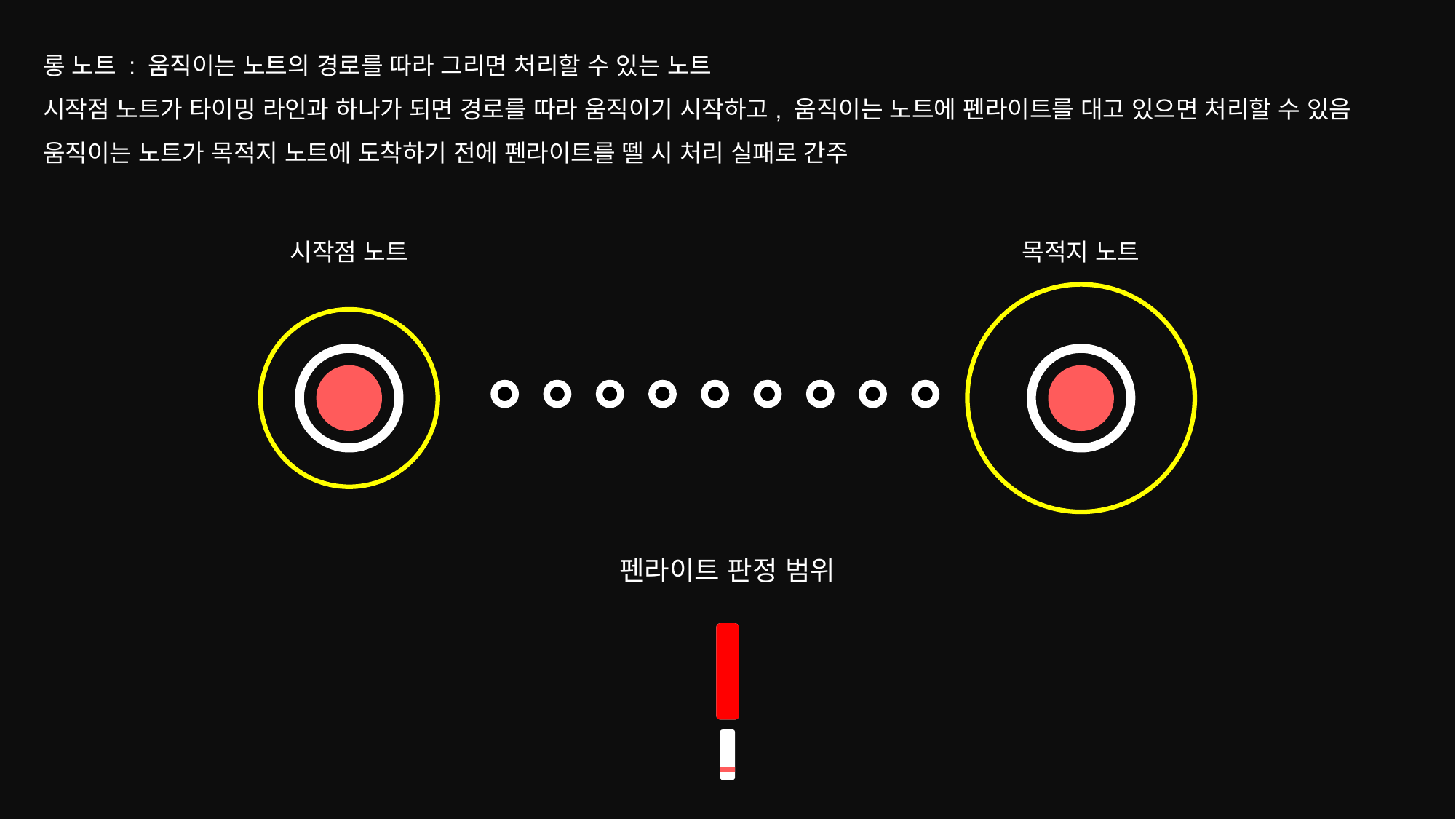

롱 노트 : 움직이는 노트의 경로를 따라 그리면 처리할 수 있는 노트
시작점 노트가 타이밍 라인과 하나가 되면 경로를 따라 움직이기 시작하고, 움직이는 노트에 펜라이트를 대고 있으면 처리할 수 있음
움직이는 노트가 목적지 노트에 도착하기 전에 펜라이트를 뗄 시 처리 실패로 간주
시작점 노트
목적지 노트

펜라이트 판정 범위